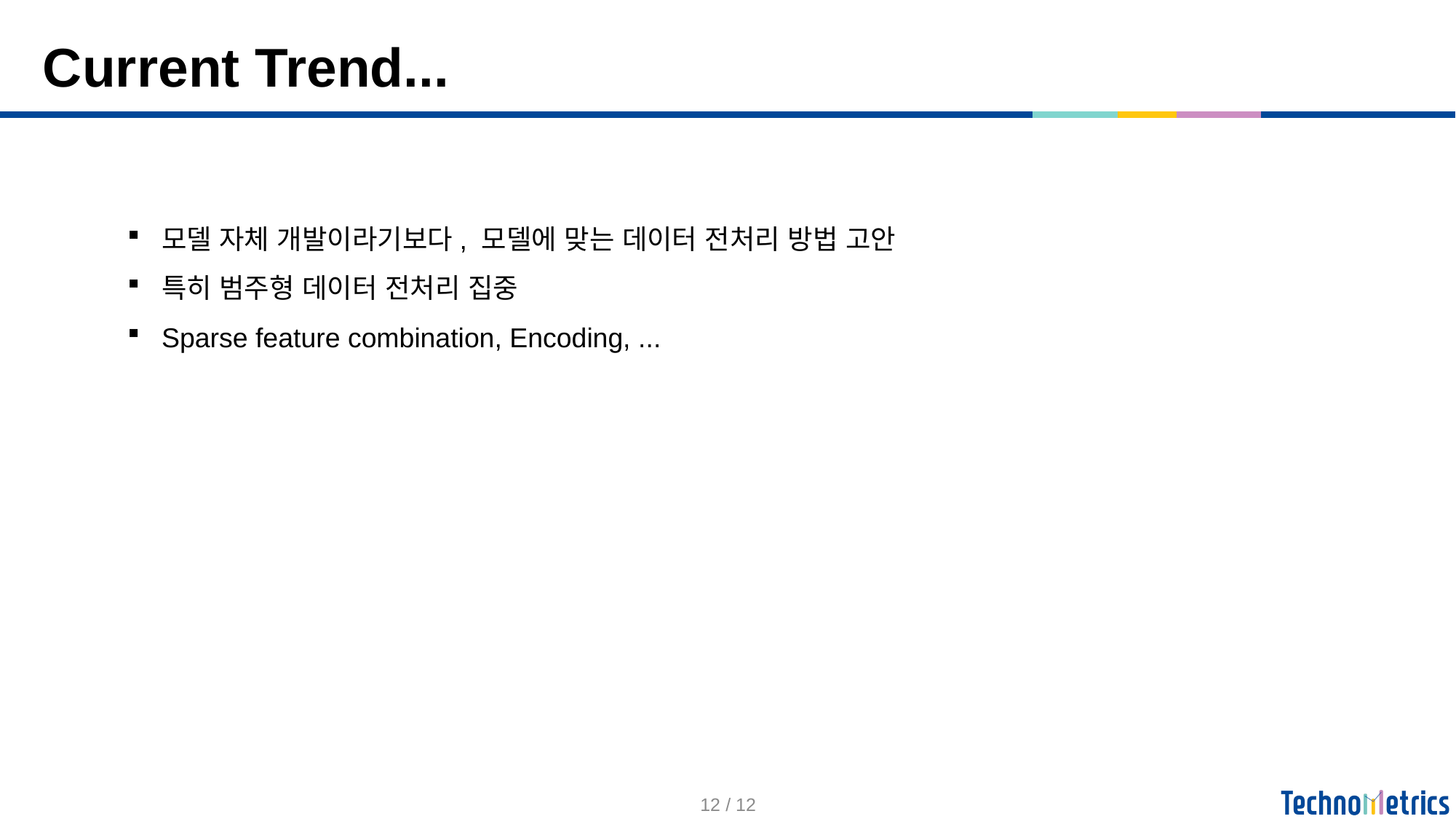

# Current Trend...
모델 자체 개발이라기보다, 모델에 맞는 데이터 전처리 방법 고안
특히 범주형 데이터 전처리 집중
Sparse feature combination, Encoding, ...

12 / 12